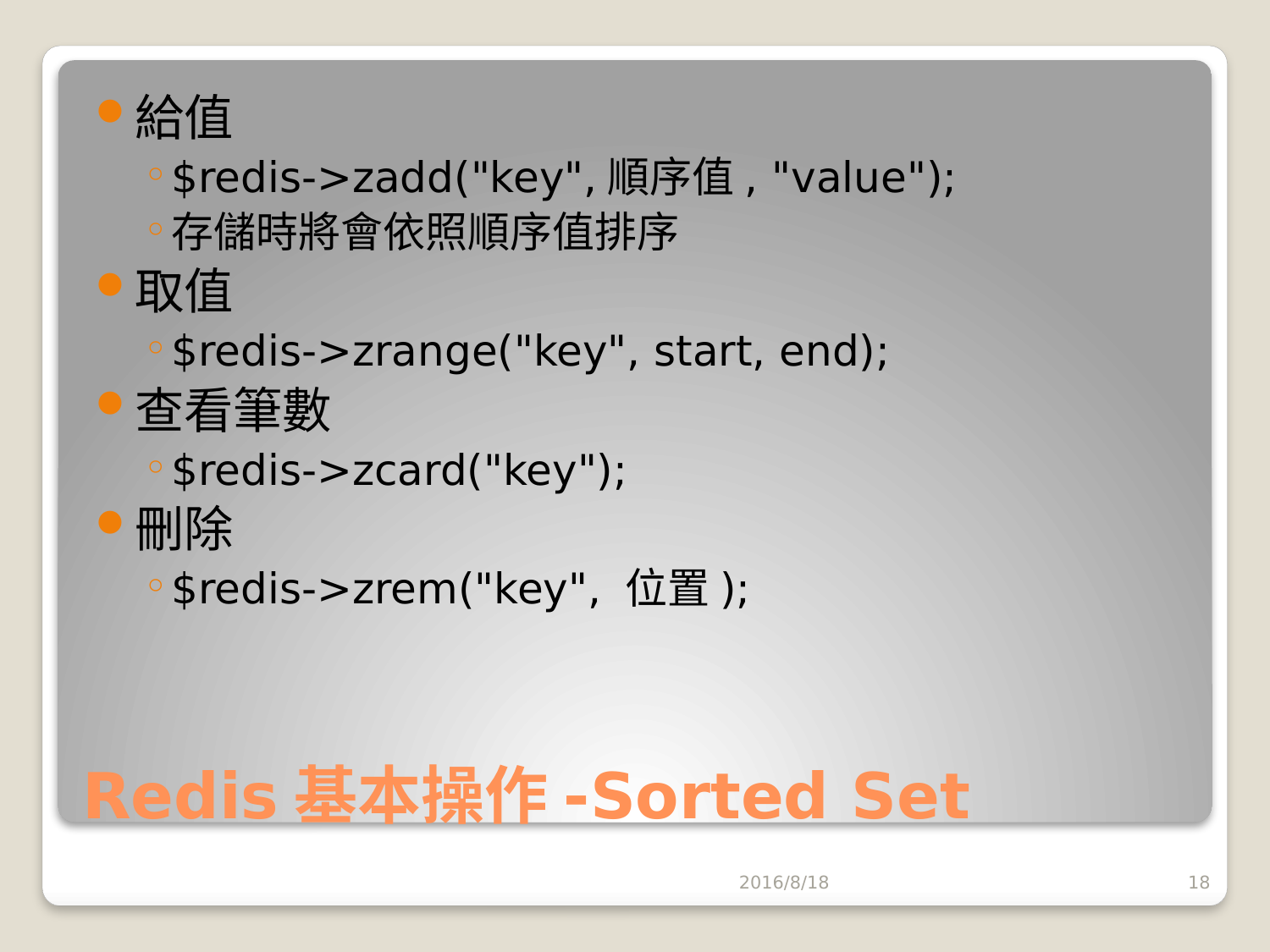

給值
$redis->zadd("key",順序值, "value");
存儲時將會依照順序值排序
取值
$redis->zrange("key", start, end);
查看筆數
$redis->zcard("key");
刪除
$redis->zrem("key", 位置);

# Redis基本操作-Sorted Set
2016/8/18
18